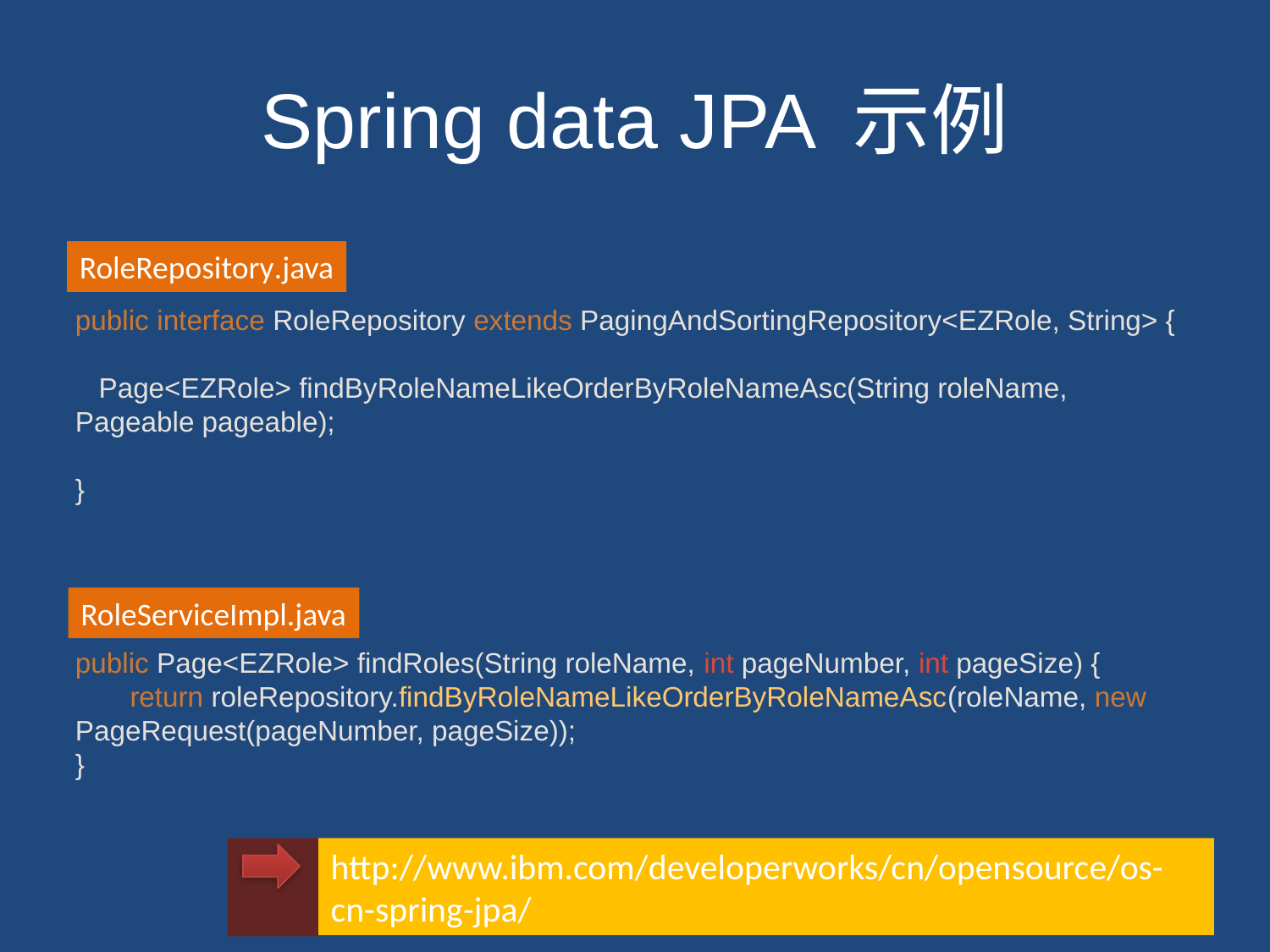

# Spring data JPA 示例
RoleRepository.java
public interface RoleRepository extends PagingAndSortingRepository<EZRole, String> {
   Page<EZRole> findByRoleNameLikeOrderByRoleNameAsc(String roleName, Pageable pageable);
}
RoleServiceImpl.java
public Page<EZRole> findRoles(String roleName, int pageNumber, int pageSize) {
       return roleRepository.findByRoleNameLikeOrderByRoleNameAsc(roleName, new PageRequest(pageNumber, pageSize));
}

http://www.ibm.com/developerworks/cn/opensource/os-cn-spring-jpa/